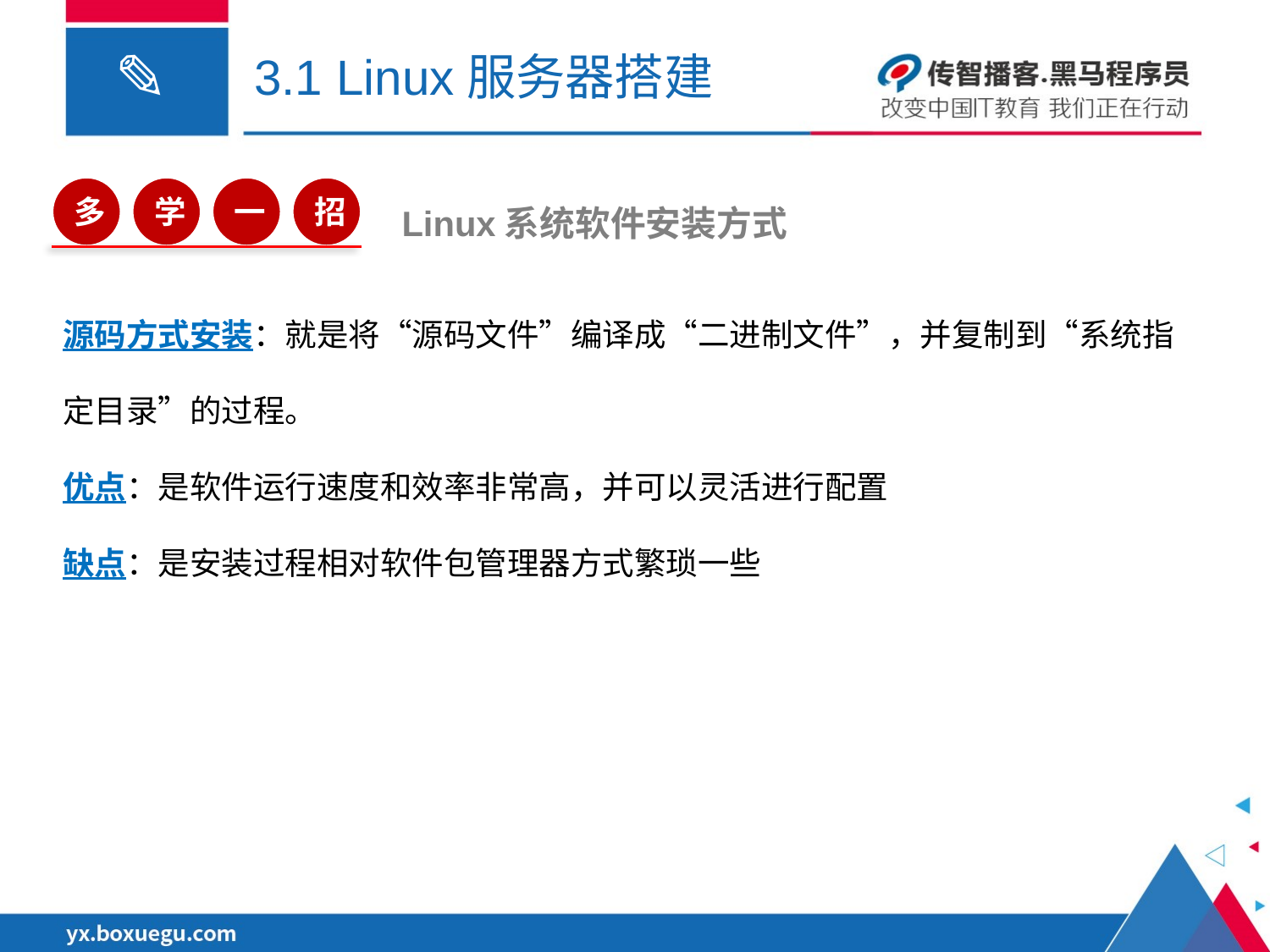

# 3.1 Linux服务器搭建
多
学
一
招
Linux系统软件安装方式
源码方式安装：就是将“源码文件”编译成“二进制文件”，并复制到“系统指定目录”的过程。
优点：是软件运行速度和效率非常高，并可以灵活进行配置
缺点：是安装过程相对软件包管理器方式繁琐一些